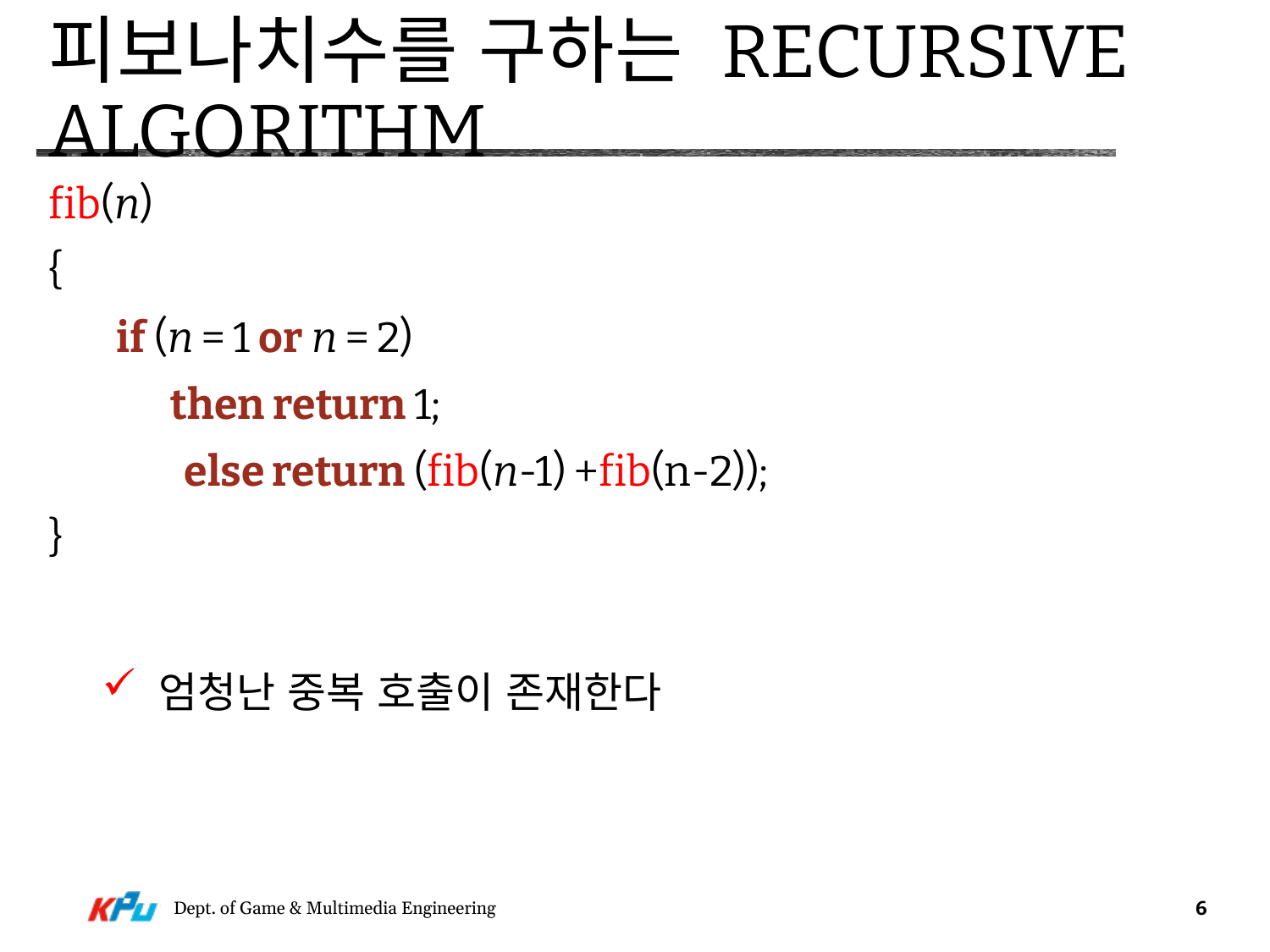

# 피보나치수를 구하는 Recursive Algorithm
fib(n)
{
        if (n = 1 or n = 2)
                then return 1;
                else return (fib(n-1) +fib(n-2));
}
 엄청난 중복 호출이 존재한다
Dept. of Game & Multimedia Engineering
6